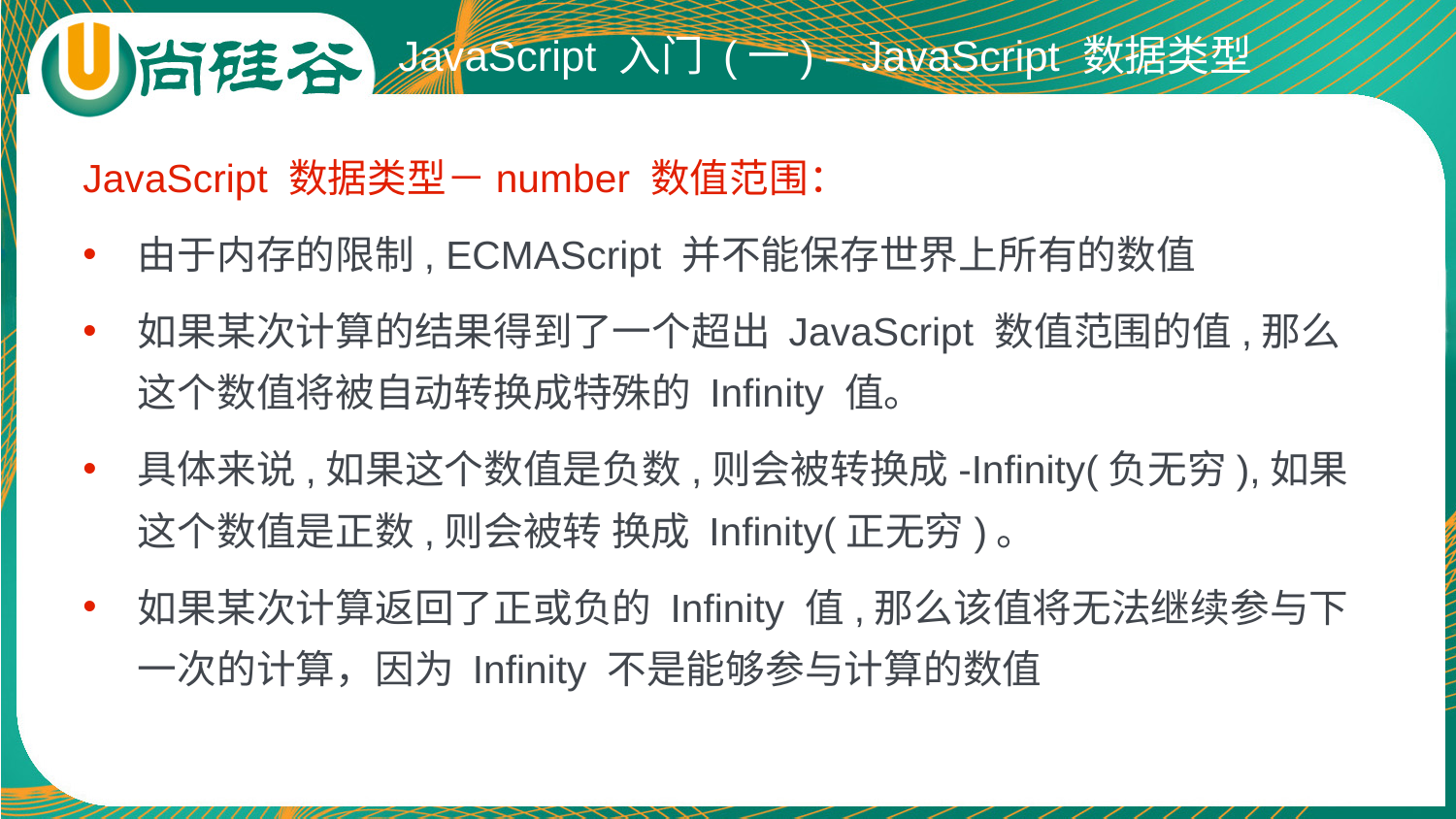

# JavaScript 入门 (一) – JavaScript 数据类型
JavaScript 数据类型－number 数值范围：
由于内存的限制, ECMAScript 并不能保存世界上所有的数值
如果某次计算的结果得到了一个超出 JavaScript 数值范围的值,那么这个数值将被自动转换成特殊的 Infinity 值。
具体来说,如果这个数值是负数,则会被转换成-Infinity(负无穷),如果这个数值是正数,则会被转 换成 Infinity(正无穷)。
如果某次计算返回了正或负的 Infinity 值,那么该值将无法继续参与下一次的计算，因为 Infinity 不是能够参与计算的数值